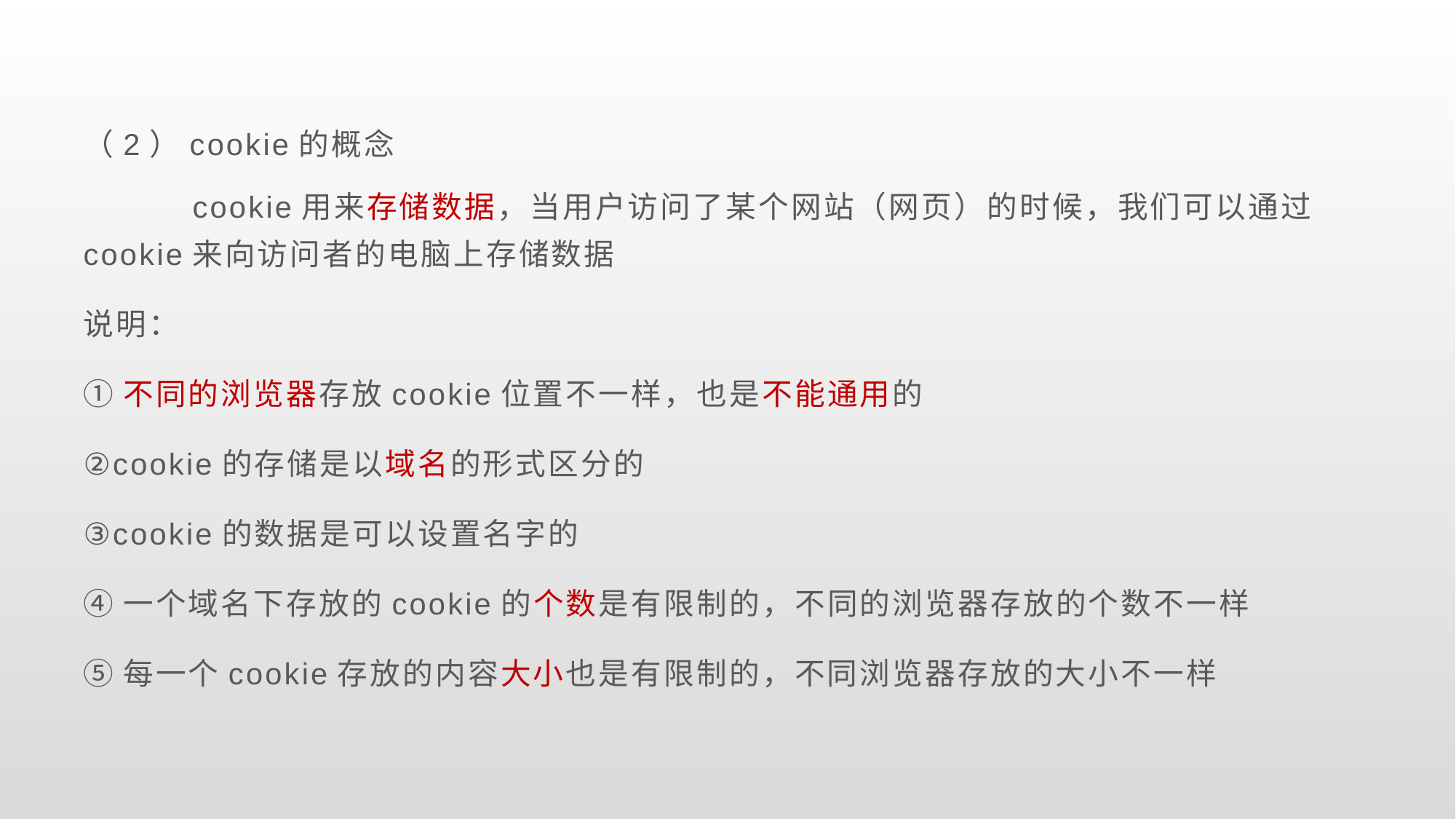

（2）cookie的概念
	cookie用来存储数据，当用户访问了某个网站（网页）的时候，我们可以通过cookie来向访问者的电脑上存储数据
说明：
①不同的浏览器存放cookie位置不一样，也是不能通用的
②cookie的存储是以域名的形式区分的
③cookie的数据是可以设置名字的
④一个域名下存放的cookie的个数是有限制的，不同的浏览器存放的个数不一样
⑤每一个cookie存放的内容大小也是有限制的，不同浏览器存放的大小不一样